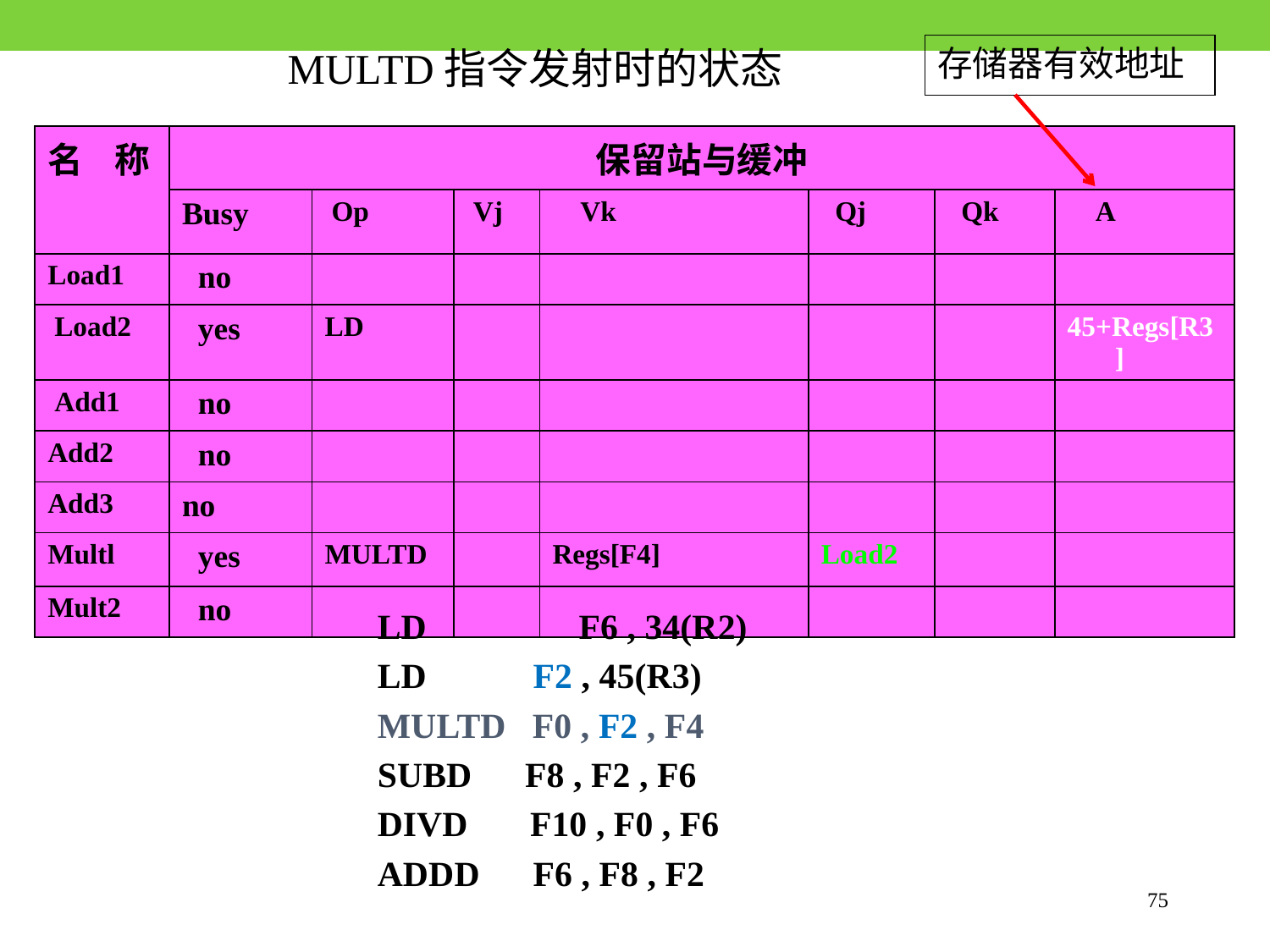

存储器有效地址
MULTD指令发射时的状态
| 名 称 | 保留站与缓冲 |  |  |  |  |  |  |
| --- | --- | --- | --- | --- | --- | --- | --- |
|  | Busy | Op | Vj | Vk | Qj | Qk | A |
| Load1 | no |  |  |  |  |  |  |
| Load2 | yes | LD |  |  |  |  | 45+Regs[R3] |
| Add1 | no |  |  |  |  |  |  |
| Add2 | no |  |  |  |  |  |  |
| Add3 | no |  |  |  |  |  |  |
| Multl | yes | MULTD |  | Regs[F4] | Load2 |  |  |
| Mult2 | no |  |  |  |  |  |  |
LD	   F6 , 34(R2)
LD            F2 , 45(R3)
MULTD   F0 , F2 , F4
SUBD      F8 , F2 , F6
DIVD       F10 , F0 , F6
ADDD      F6 , F8 , F2

75